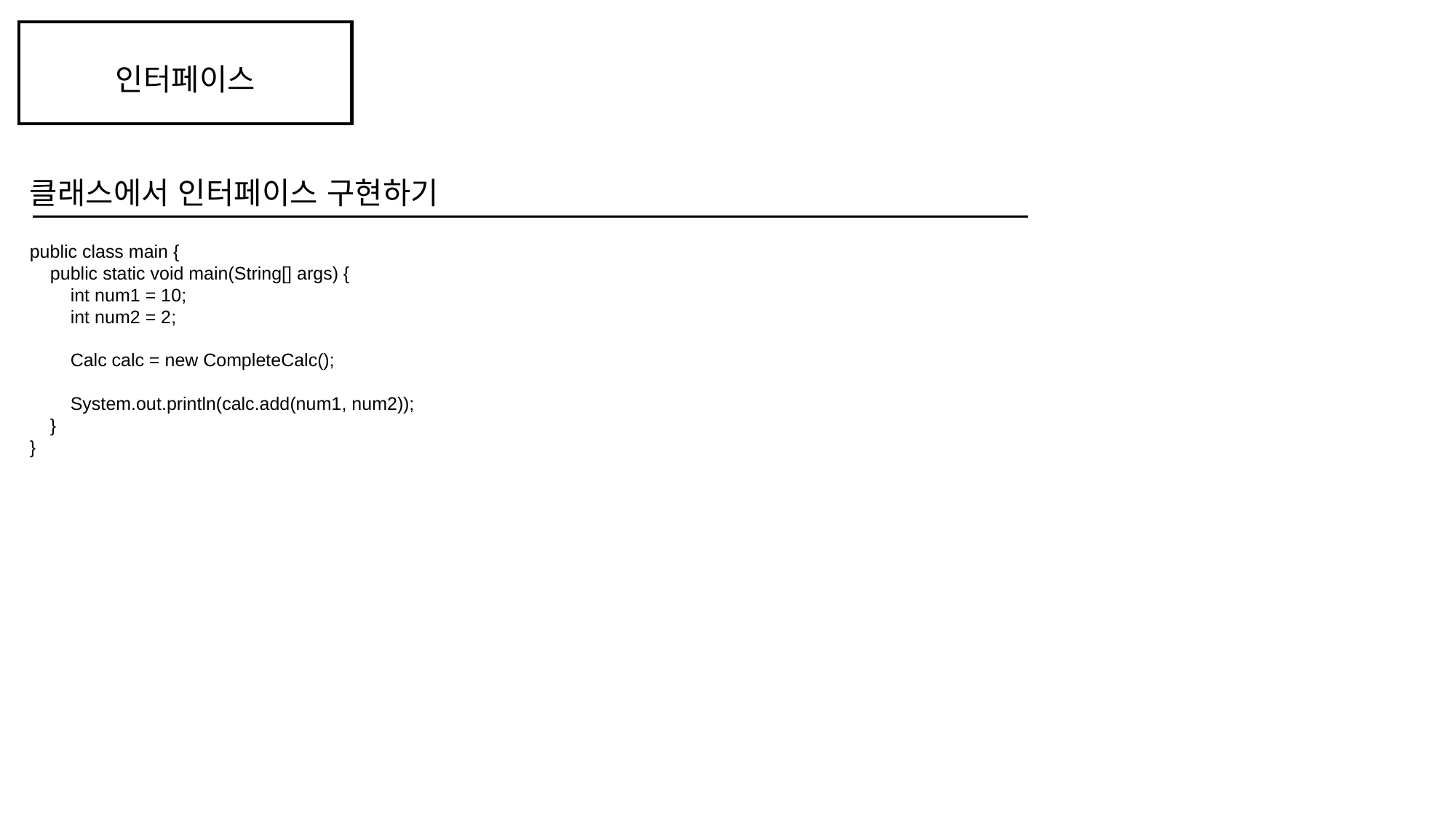

인터페이스
클래스에서 인터페이스 구현하기
public class main {
    public static void main(String[] args) {
        int num1 = 10;
        int num2 = 2;

        Calc calc = new CompleteCalc();

        System.out.println(calc.add(num1, num2));
    }
}